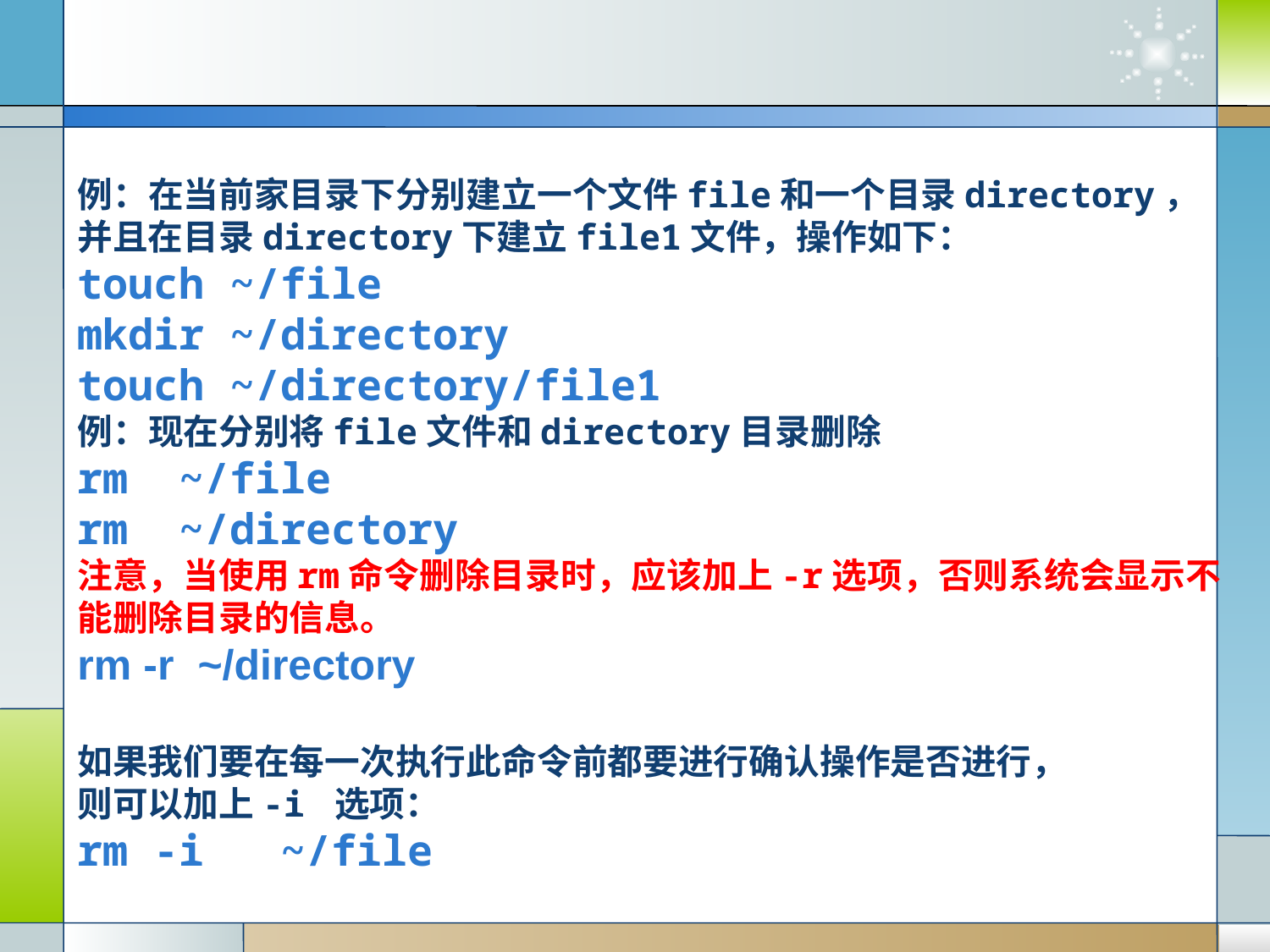

#
例：在当前家目录下分别建立一个文件file和一个目录directory，并且在目录directory下建立file1文件，操作如下：
touch ~/file
mkdir ~/directory
touch ~/directory/file1
例：现在分别将file文件和directory目录删除
rm  ~/file
rm  ~/directory
注意，当使用rm命令删除目录时，应该加上-r选项，否则系统会显示不能删除目录的信息。
rm -r  ~/directory

如果我们要在每一次执行此命令前都要进行确认操作是否进行，
则可以加上-i 选项：
rm -i   ~/file